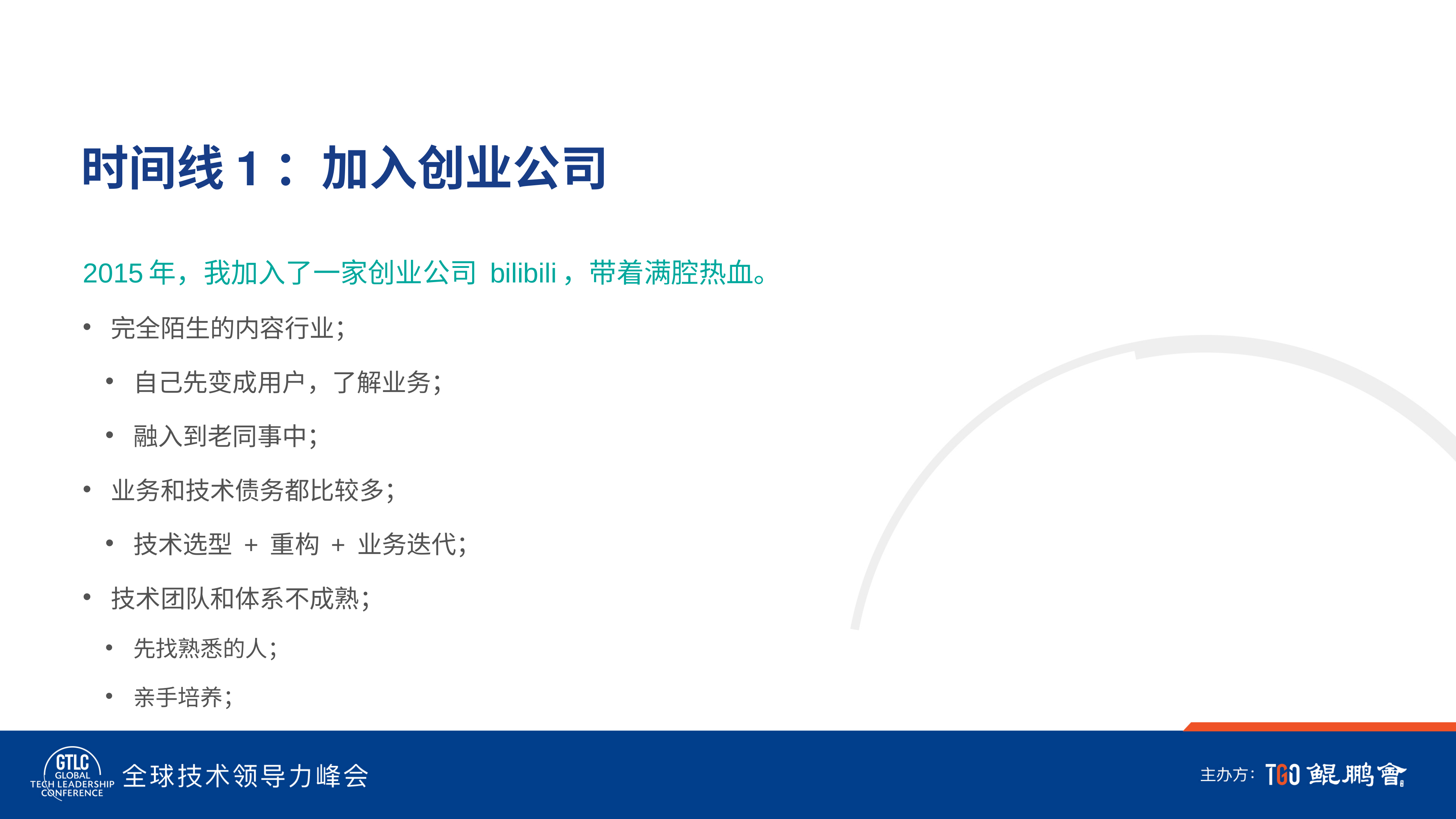

# 时间线1：加入创业公司
2015年，我加入了一家创业公司 bilibili，带着满腔热血。
完全陌生的内容行业；
自己先变成用户，了解业务；
融入到老同事中；
业务和技术债务都比较多；
技术选型 + 重构 + 业务迭代；
技术团队和体系不成熟；
先找熟悉的人；
亲手培养；